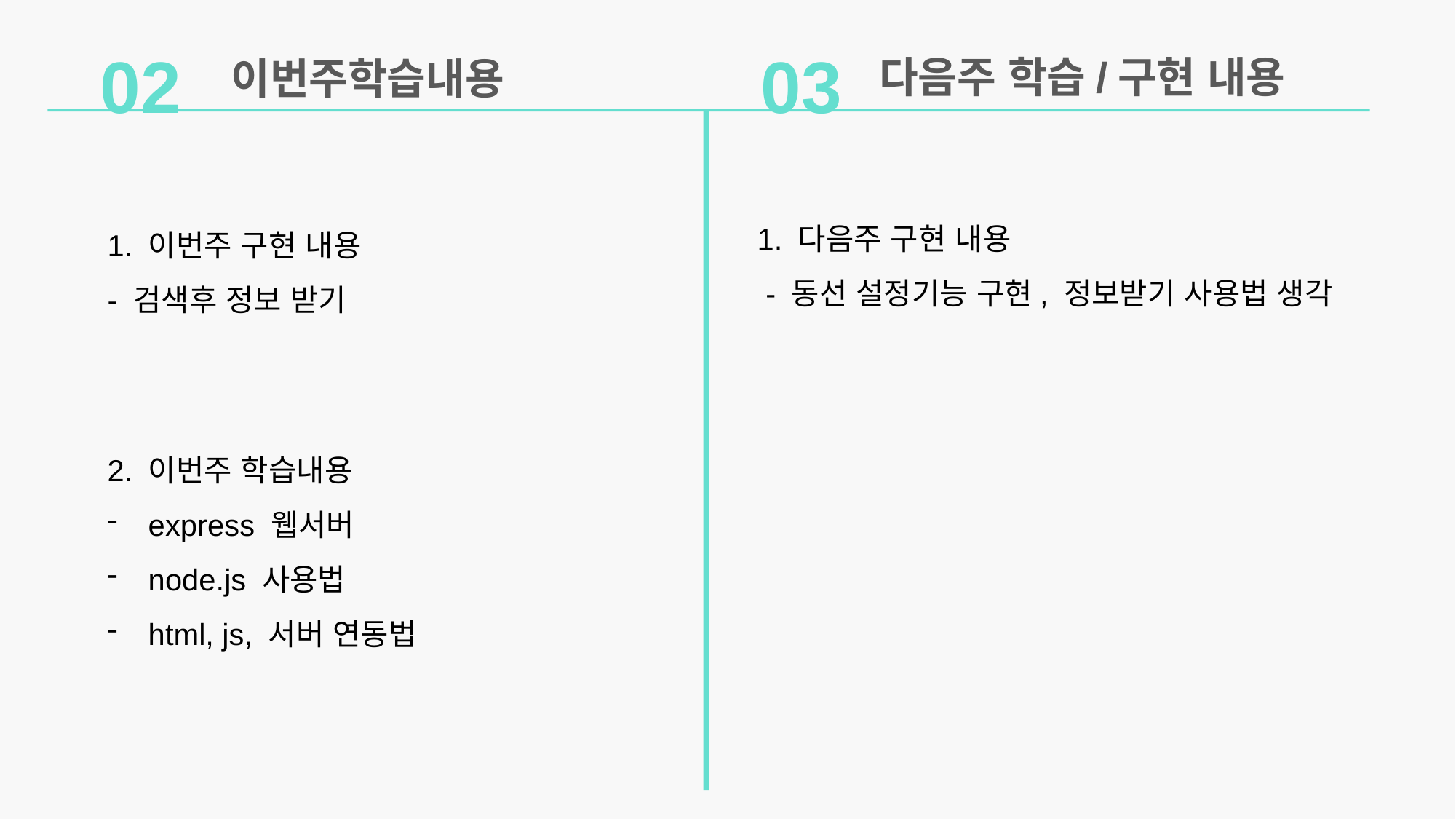

02
이번주학습내용
03
다음주 학습/구현 내용

1. 다음주 구현 내용
 - 동선 설정기능 구현, 정보받기 사용법 생각

1. 이번주 구현 내용
- 검색후 정보 받기
2. 이번주 학습내용
express 웹서버
node.js 사용법
html, js, 서버 연동법